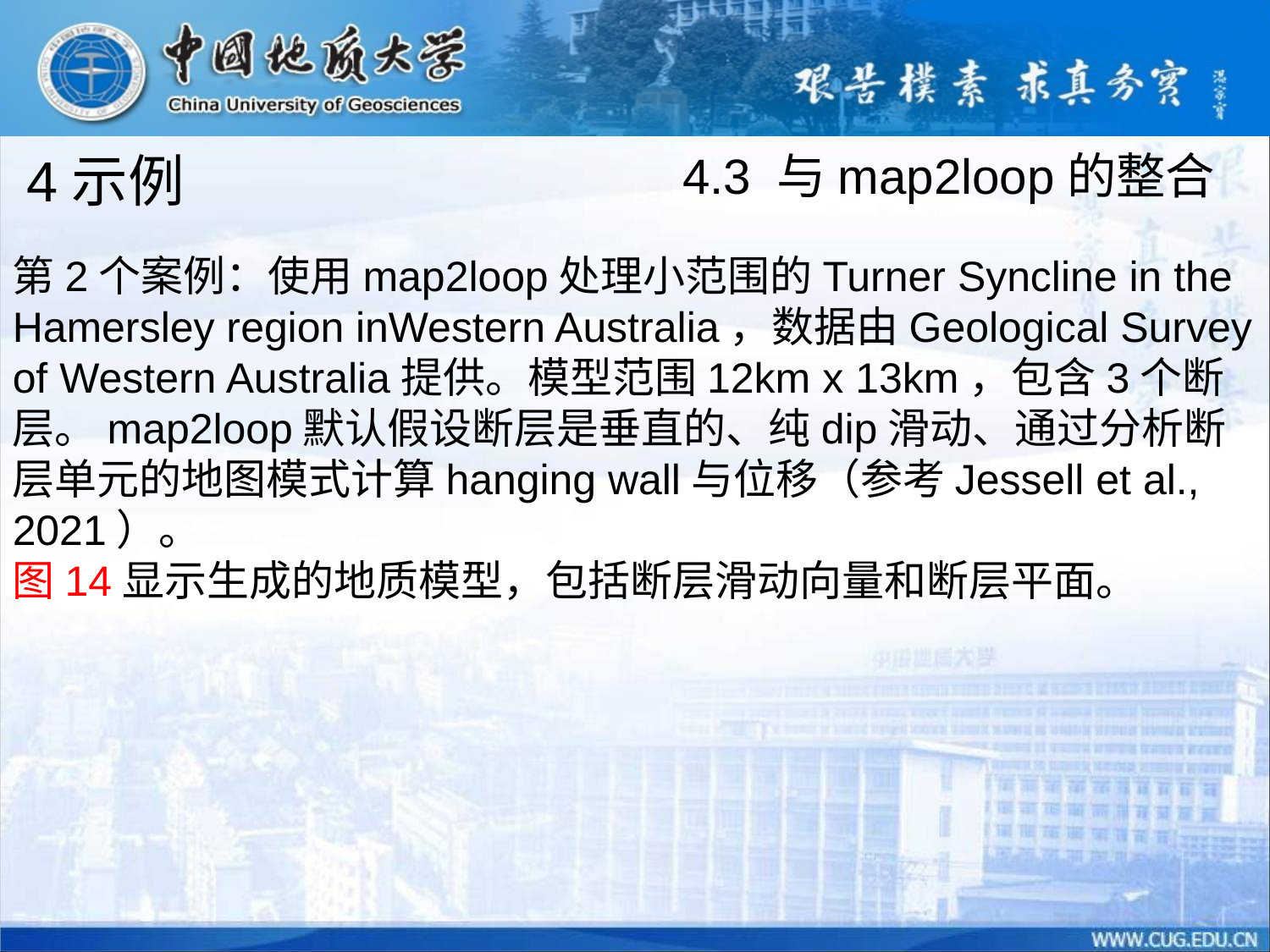

4示例
4.3 与map2loop的整合
第2个案例：使用map2loop处理小范围的Turner Syncline in the Hamersley region inWestern Australia，数据由Geological Survey of Western Australia提供。模型范围12km x 13km，包含3个断层。map2loop默认假设断层是垂直的、纯dip滑动、通过分析断层单元的地图模式计算hanging wall与位移（参考Jessell et al., 2021）。
图14显示生成的地质模型，包括断层滑动向量和断层平面。